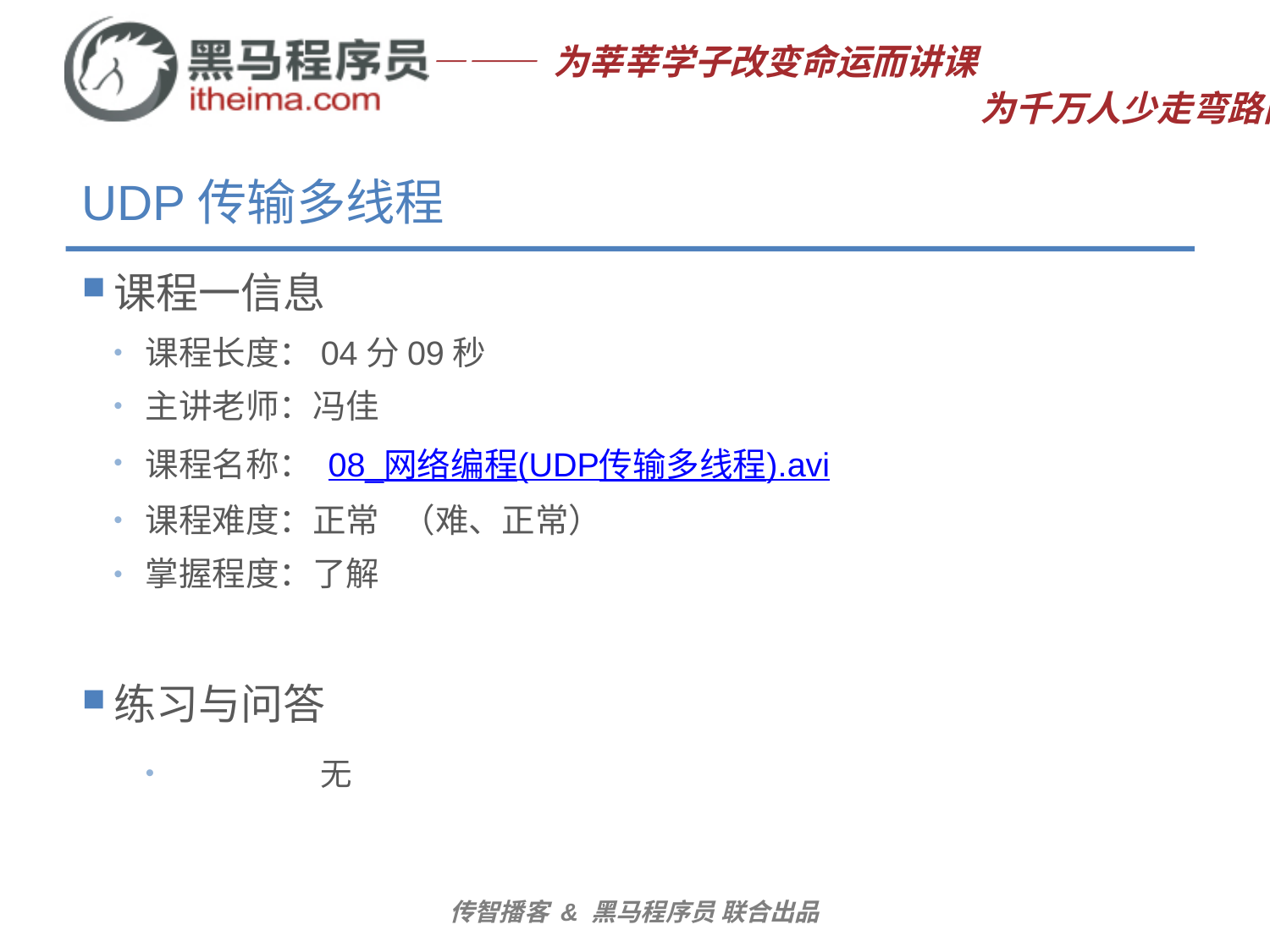

# UDP传输多线程
课程一信息
课程长度：04分09秒
主讲老师：冯佳
课程名称： 08_网络编程(UDP传输多线程).avi
课程难度：正常   （难、正常）
掌握程度：了解

练习与问答
	无